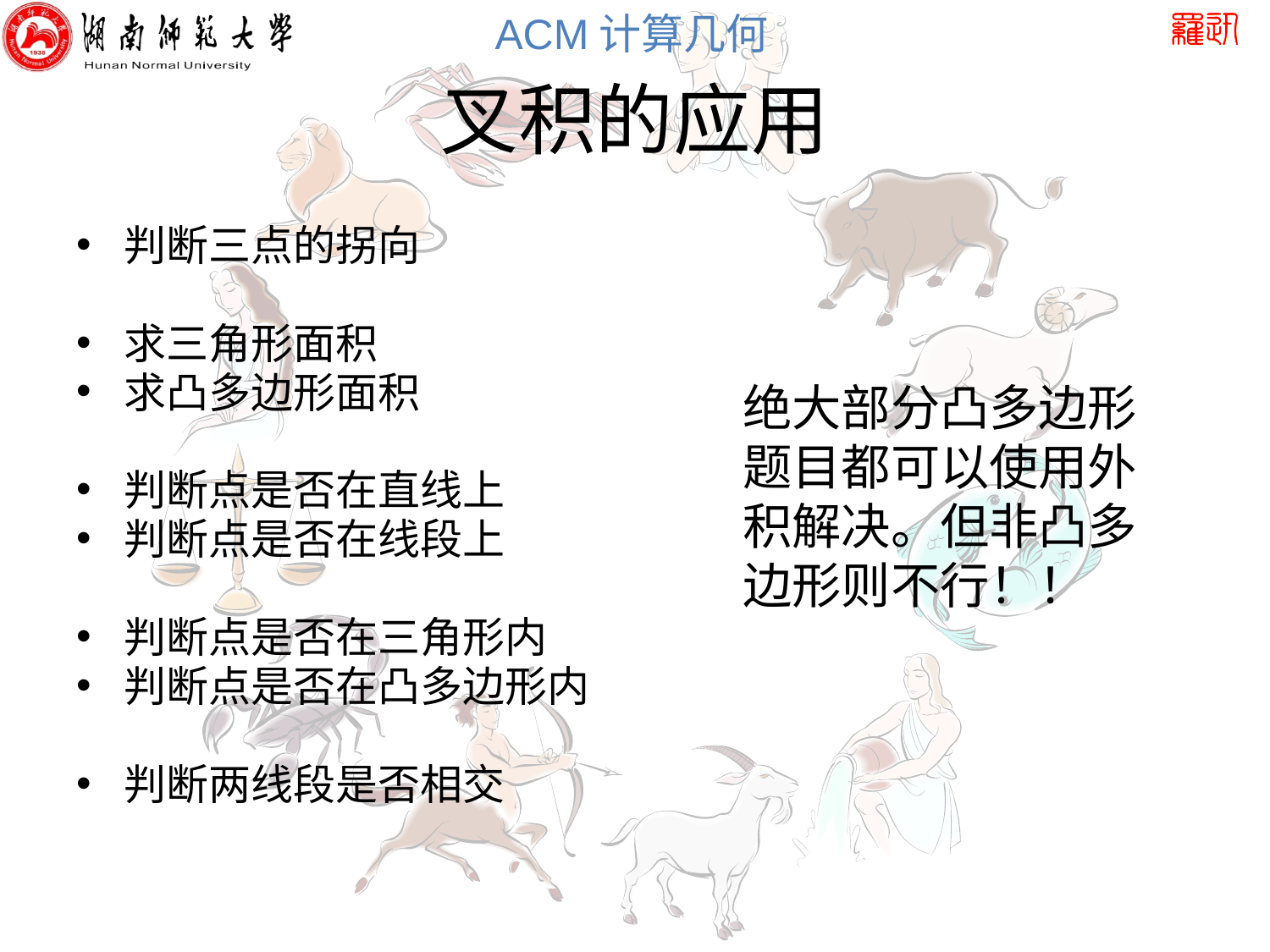

# 叉积的应用
判断三点的拐向

求三角形面积
求凸多边形面积

判断点是否在直线上
判断点是否在线段上

判断点是否在三角形内
判断点是否在凸多边形内

判断两线段是否相交
绝大部分凸多边形题目都可以使用外积解决。但非凸多边形则不行！！